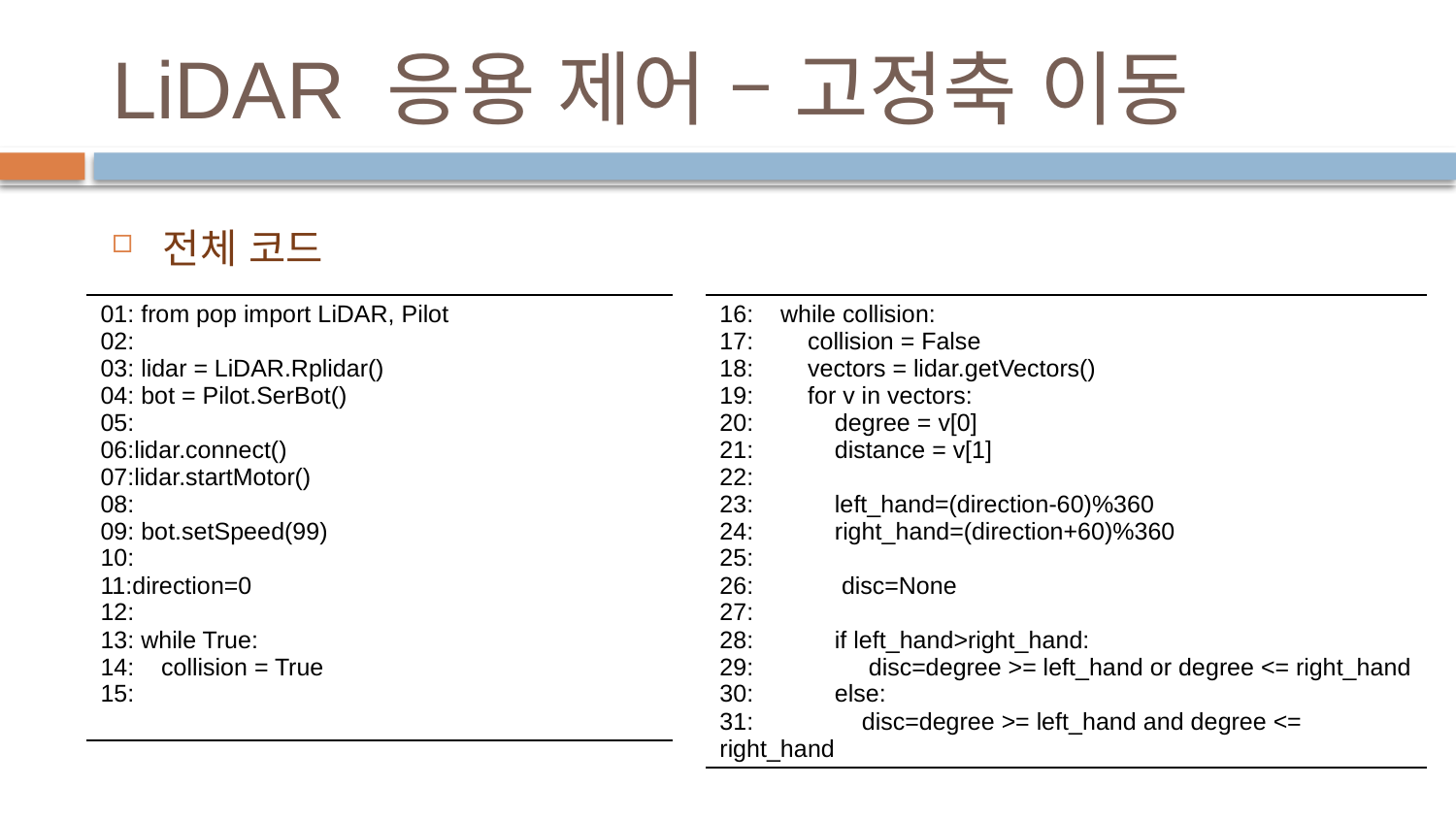

# LiDAR 응용 제어 – 고정축 이동
전체 코드
| 01: from pop import LiDAR, Pilot 02: 03: lidar = LiDAR.Rplidar() 04: bot = Pilot.SerBot() 05: 06:lidar.connect() 07:lidar.startMotor() 08: 09: bot.setSpeed(99) 10: 11:direction=0 12: 13: while True: 14: collision = True 15: |
| --- |
| 16: while collision: 17: collision = False 18: vectors = lidar.getVectors() 19: for v in vectors: 20: degree = v[0] 21: distance = v[1] 22: 23: left\_hand=(direction-60)%360 24: right\_hand=(direction+60)%360 25: 26: disc=None 27: 28: if left\_hand>right\_hand: 29: disc=degree >= left\_hand or degree <= right\_hand 30: else: 31: disc=degree >= left\_hand and degree <= right\_hand |
| --- |